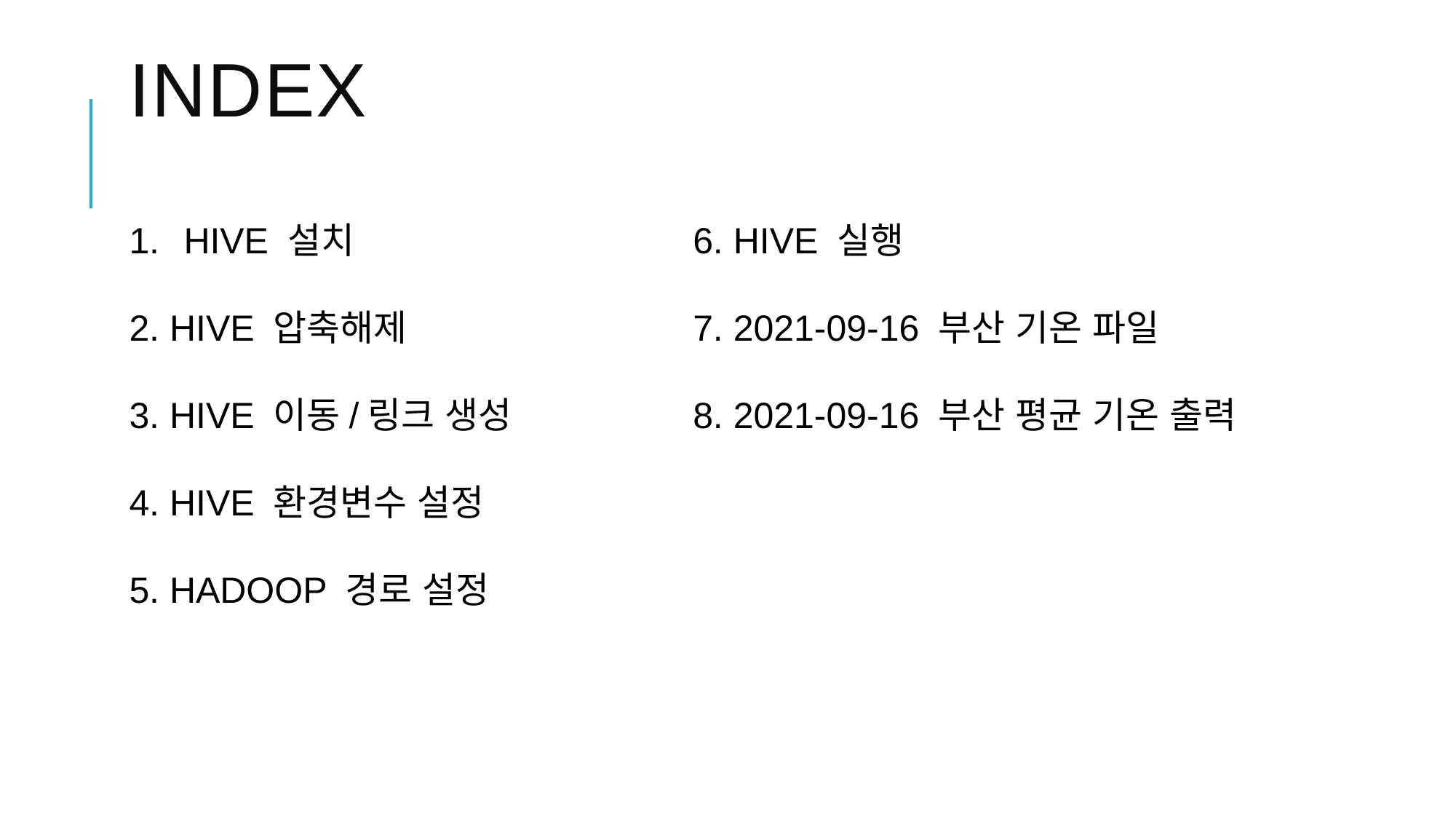

# INDEX
HIVE 설치

2. HIVE 압축해제

3. HIVE 이동/링크 생성

4. HIVE 환경변수 설정

5. HADOOP 경로 설정

6. HIVE 실행

7. 2021-09-16 부산 기온 파일

8. 2021-09-16 부산 평균 기온 출력